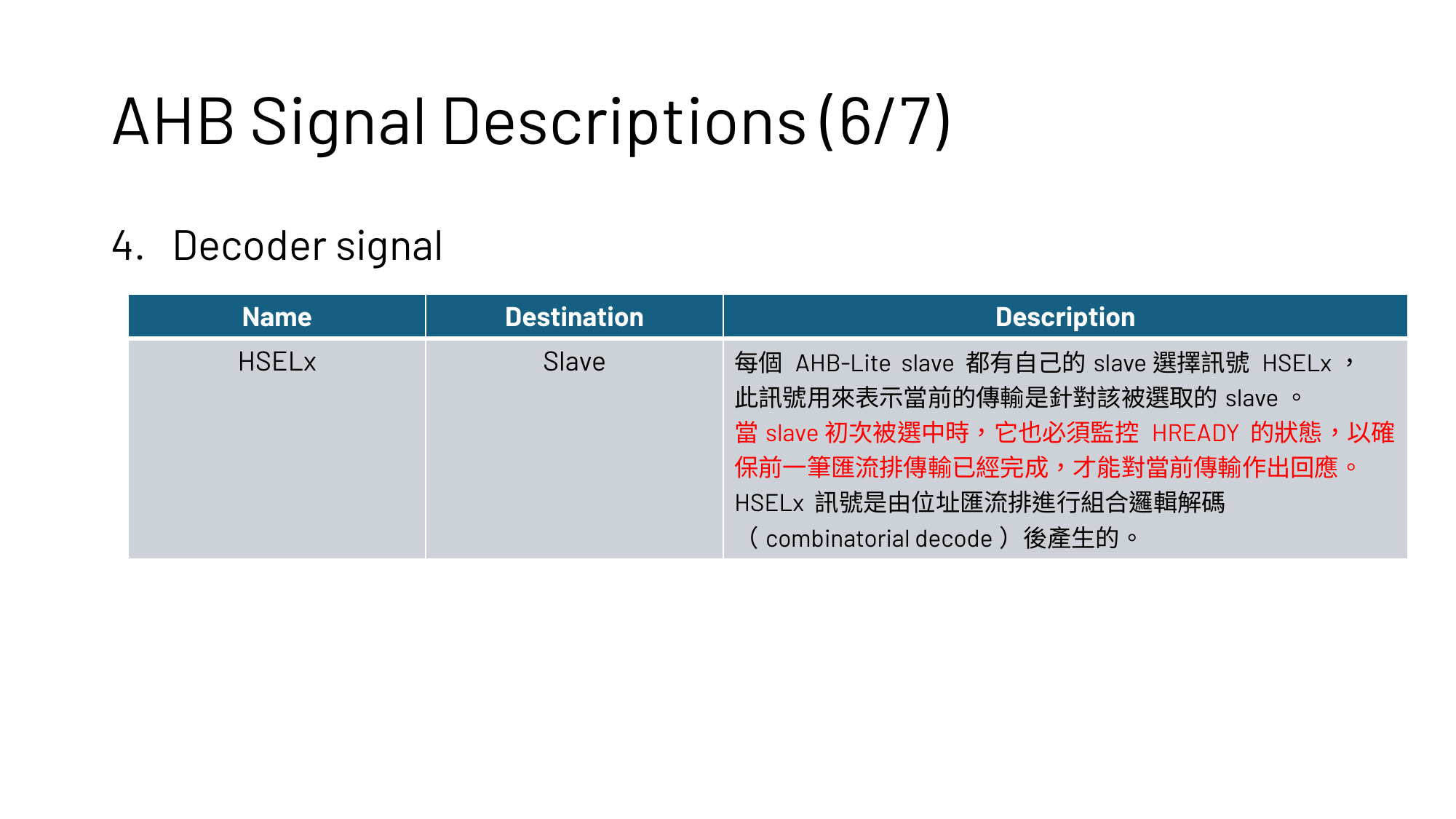

# AHB Signal Descriptions (6/7)
Decoder signal

| Name | Destination | Description |
| --- | --- | --- |
| HSELx | Slave | 每個 AHB-Lite slave 都有自己的slave選擇訊號 HSELx， 此訊號用來表示當前的傳輸是針對該被選取的slave。 當slave初次被選中時，它也必須監控 HREADY 的狀態，以確保前一筆匯流排傳輸已經完成，才能對當前傳輸作出回應。 HSELx 訊號是由位址匯流排進行組合邏輯解碼（combinatorial decode）後產生的。 |